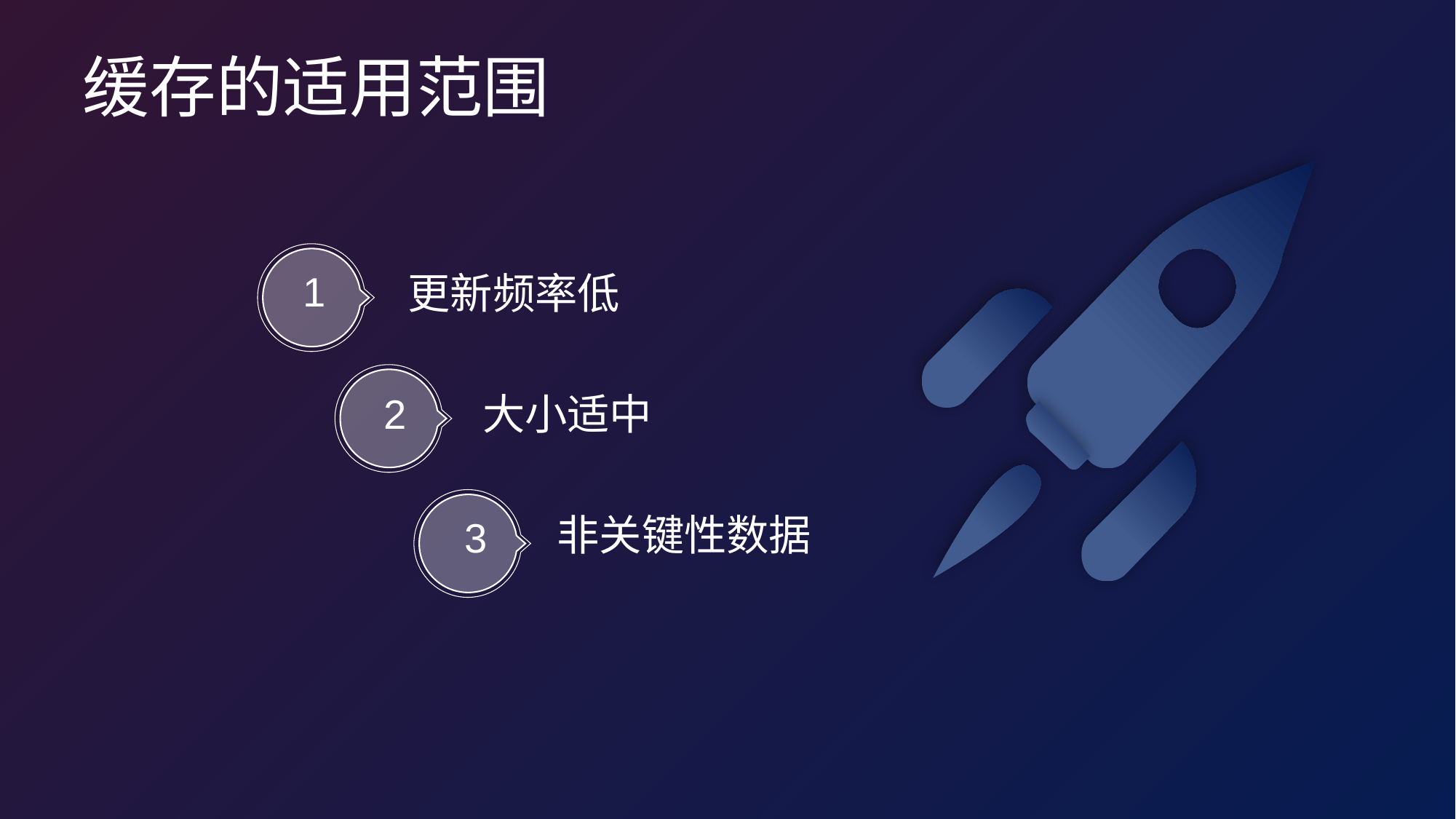

缓存的适用范围

1
更新频率低

2
大小适中

3
非关键性数据